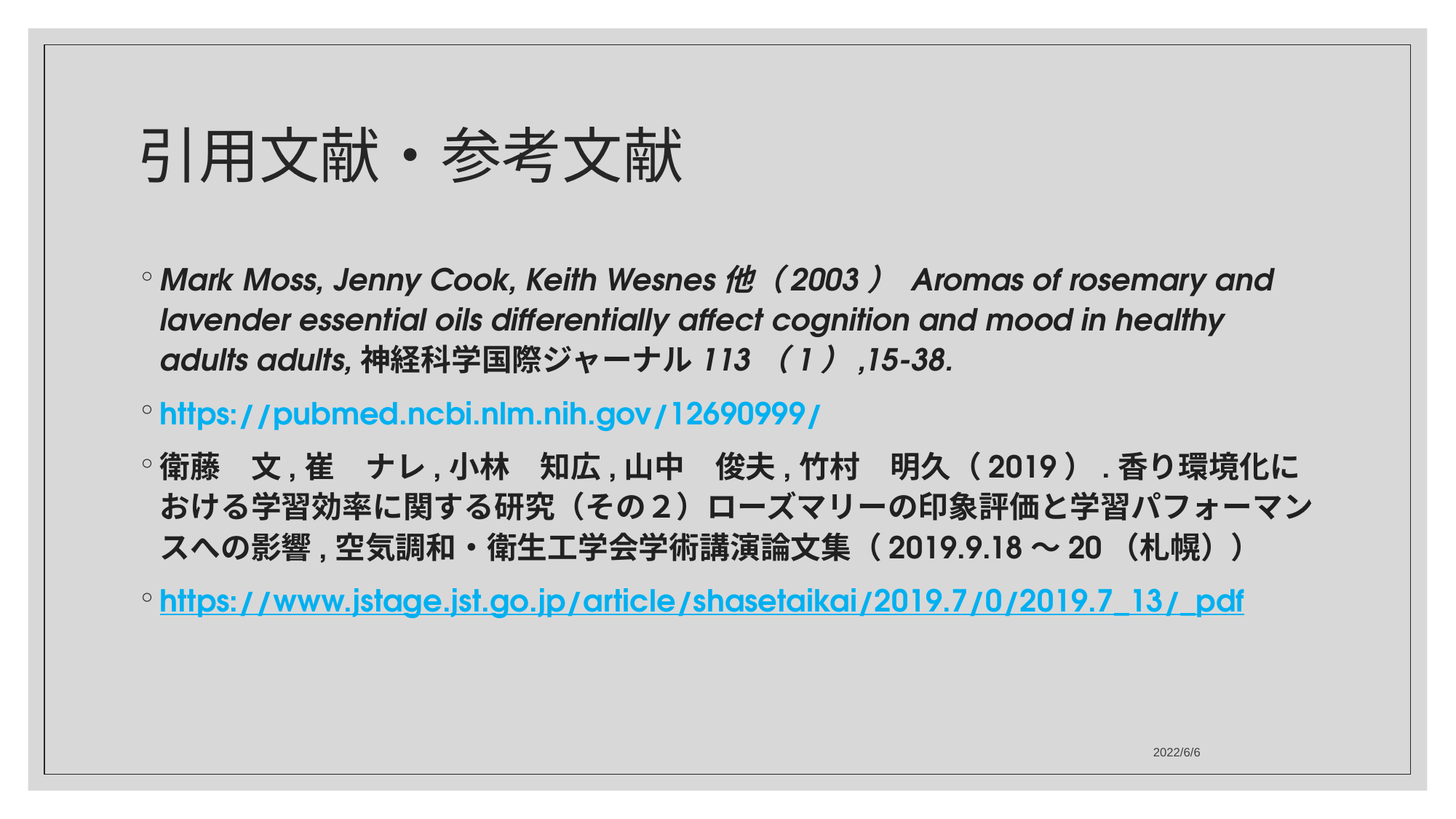

# 引用文献・参考文献
Mark Moss, Jenny Cook, Keith Wesnes他（2003） Aromas of rosemary and lavender essential oils differentially affect cognition and mood in healthy adults adults,神経科学国際ジャーナル113（1）,15-38.
https://pubmed.ncbi.nlm.nih.gov/12690999/
衛藤　文,崔　ナレ,小林　知広,山中　俊夫,竹村　明久（2019）.香り環境化における学習効率に関する研究（その２）ローズマリーの印象評価と学習パフォーマンスへの影響,空気調和・衛生工学会学術講演論文集（2019.9.18～20（札幌））
https://www.jstage.jst.go.jp/article/shasetaikai/2019.7/0/2019.7_13/_pdf

2022/6/6